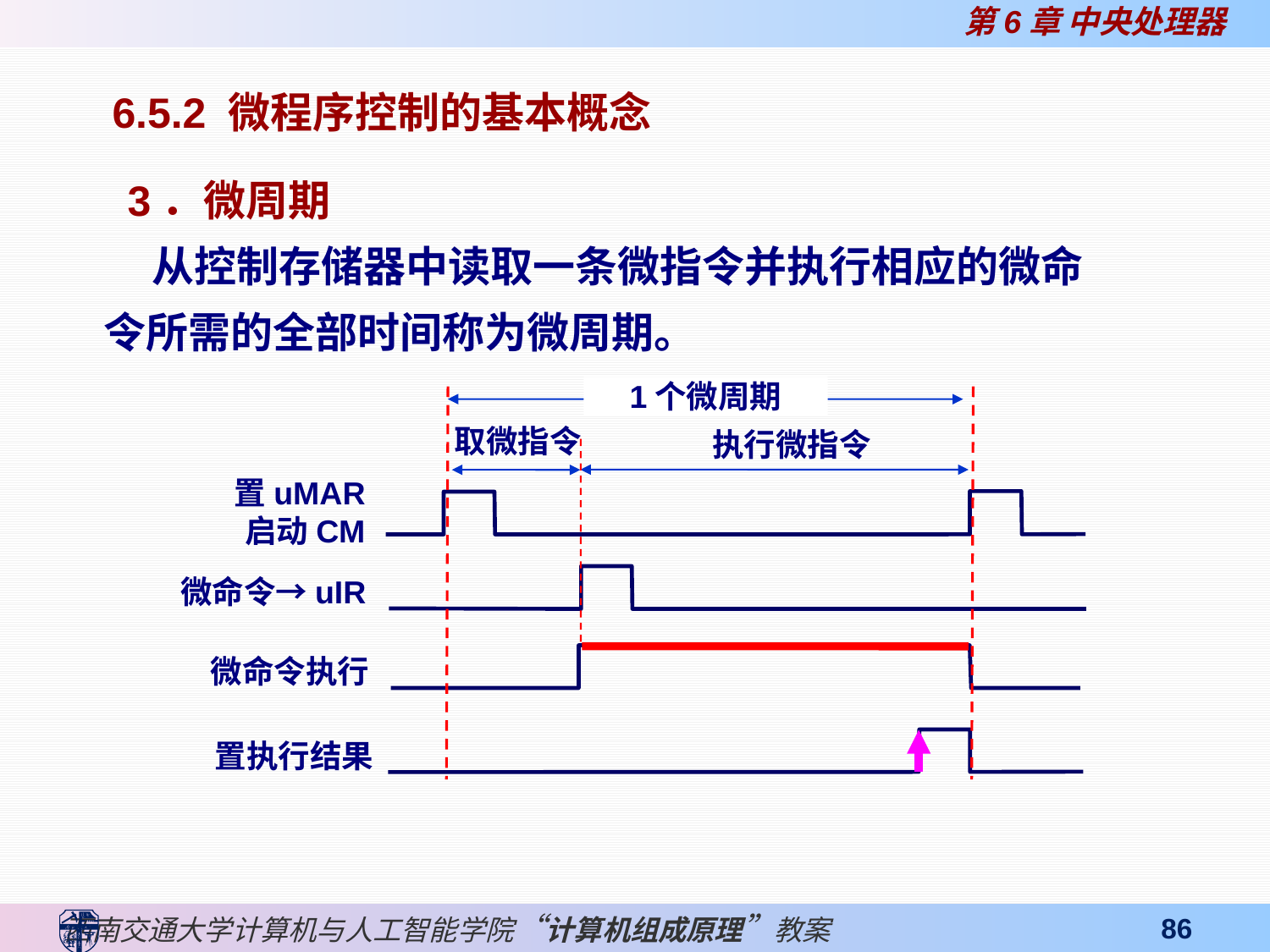

6.5.2 微程序控制的基本概念
  3．微周期
    从控制存储器中读取一条微指令并执行相应的微命令所需的全部时间称为微周期。
1个微周期

取微指令
执行微指令

置uMAR
启动CM

微命令→uIR

微命令执行

置执行结果